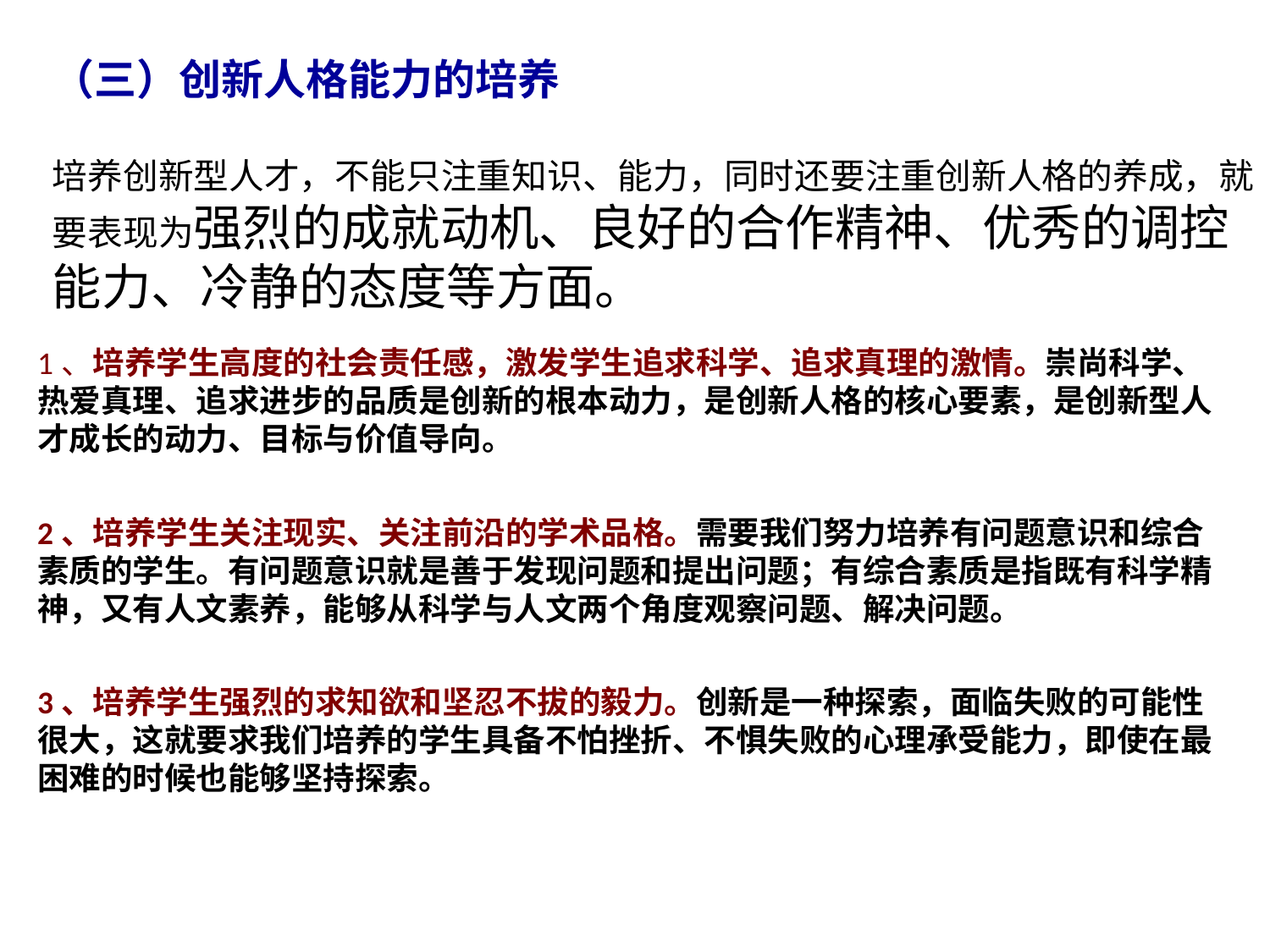

（三）创新人格能力的培养

培养创新型人才，不能只注重知识、能力，同时还要注重创新人格的养成，就要表现为强烈的成就动机、良好的合作精神、优秀的调控能力、冷静的态度等方面。
1、培养学生高度的社会责任感，激发学生追求科学、追求真理的激情。崇尚科学、热爱真理、追求进步的品质是创新的根本动力，是创新人格的核心要素，是创新型人才成长的动力、目标与价值导向。
2、培养学生关注现实、关注前沿的学术品格。需要我们努力培养有问题意识和综合素质的学生。有问题意识就是善于发现问题和提出问题；有综合素质是指既有科学精神，又有人文素养，能够从科学与人文两个角度观察问题、解决问题。
3、培养学生强烈的求知欲和坚忍不拔的毅力。创新是一种探索，面临失败的可能性很大，这就要求我们培养的学生具备不怕挫折、不惧失败的心理承受能力，即使在最困难的时候也能够坚持探索。